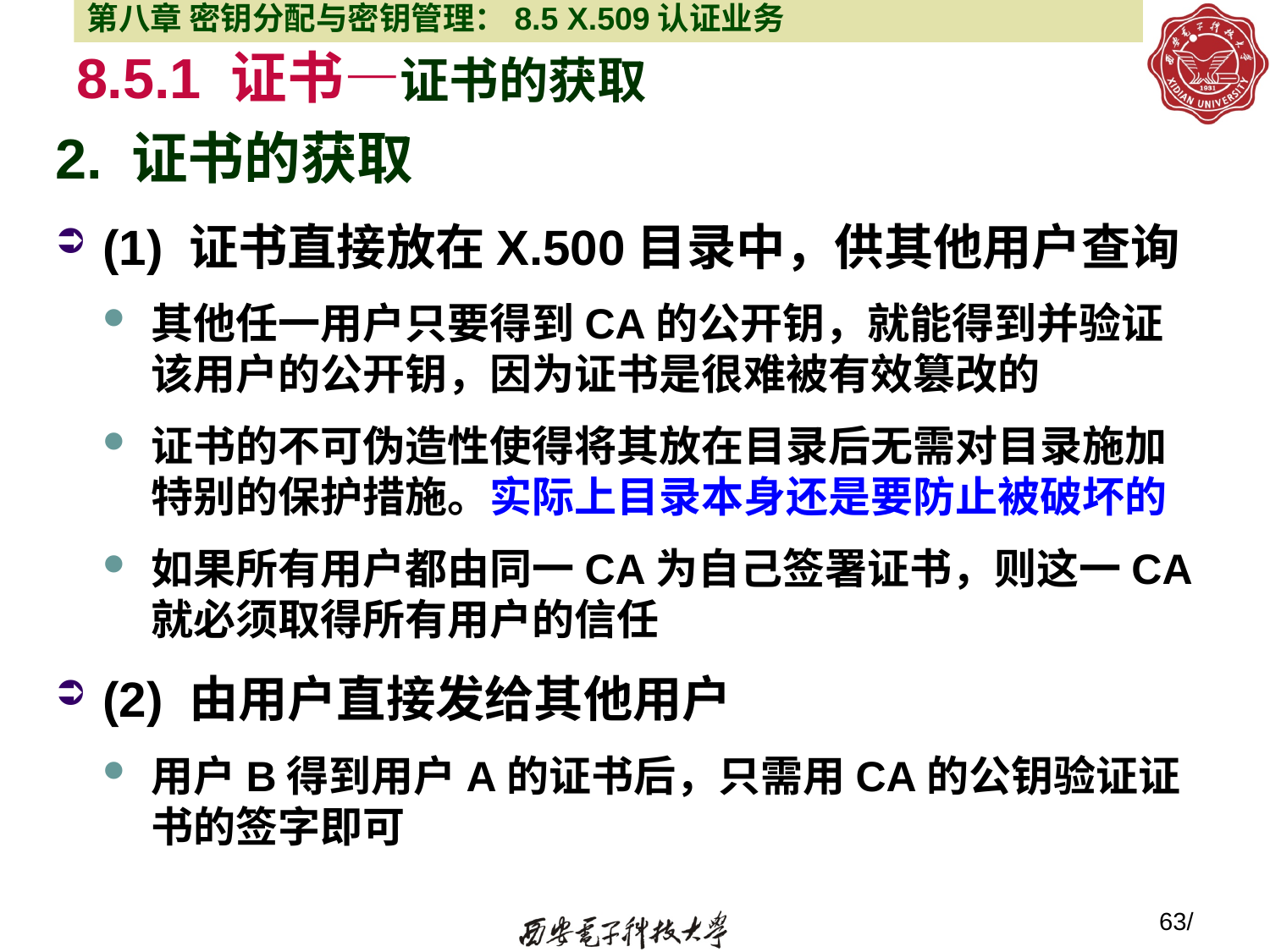

第八章 密钥分配与密钥管理：8.5 X.509认证业务
# 8.5.1 证书—证书的获取
2. 证书的获取
(1) 证书直接放在X.500目录中，供其他用户查询
其他任一用户只要得到CA的公开钥，就能得到并验证该用户的公开钥，因为证书是很难被有效篡改的
证书的不可伪造性使得将其放在目录后无需对目录施加特别的保护措施。实际上目录本身还是要防止被破坏的
如果所有用户都由同一CA为自己签署证书，则这一CA就必须取得所有用户的信任
(2) 由用户直接发给其他用户
用户B得到用户A的证书后，只需用CA的公钥验证证书的签字即可
63/